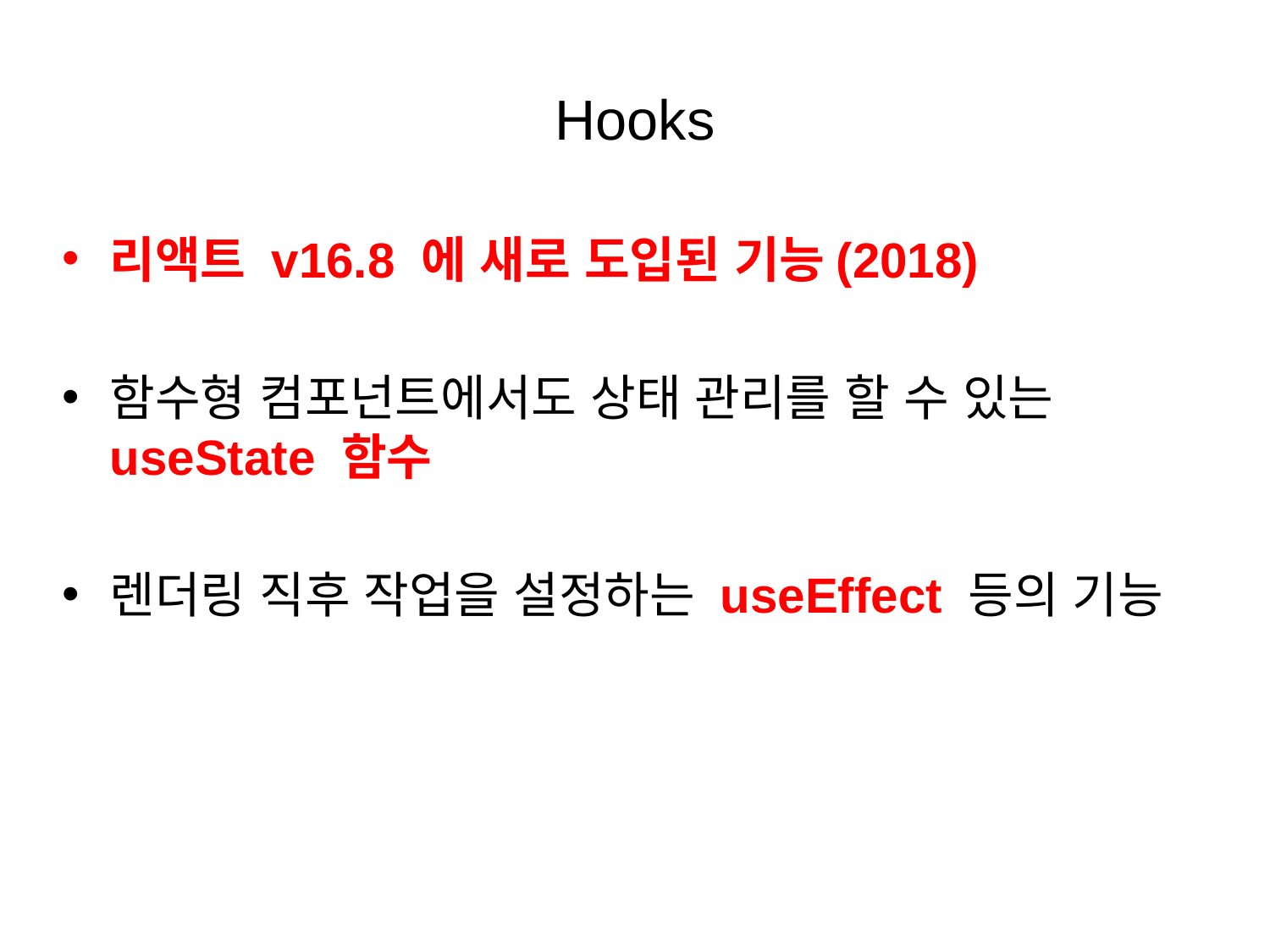

# Hooks
리액트 v16.8 에 새로 도입된 기능(2018)

함수형 컴포넌트에서도 상태 관리를 할 수 있는 useState 함수

렌더링 직후 작업을 설정하는 useEffect 등의 기능